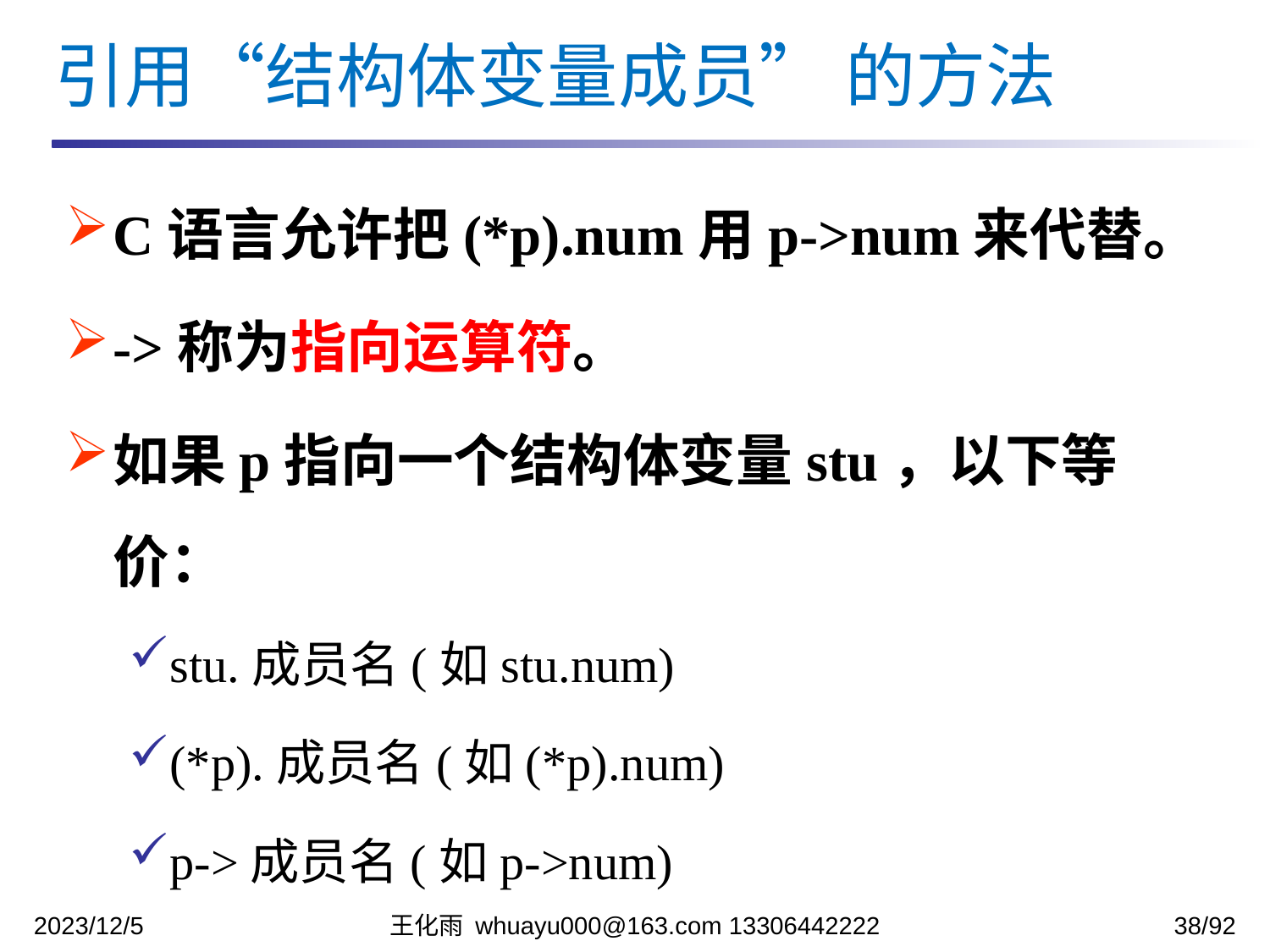

引用“结构体变量成员” 的方法
C语言允许把(*p).num用p->num来代替。
->称为指向运算符。
如果p指向一个结构体变量stu，以下等价：
stu.成员名(如stu.num)
(*p).成员名(如(*p).num)
p->成员名(如p->num)
2023/12/5
王化雨 whuayu000@163.com 13306442222
38/92